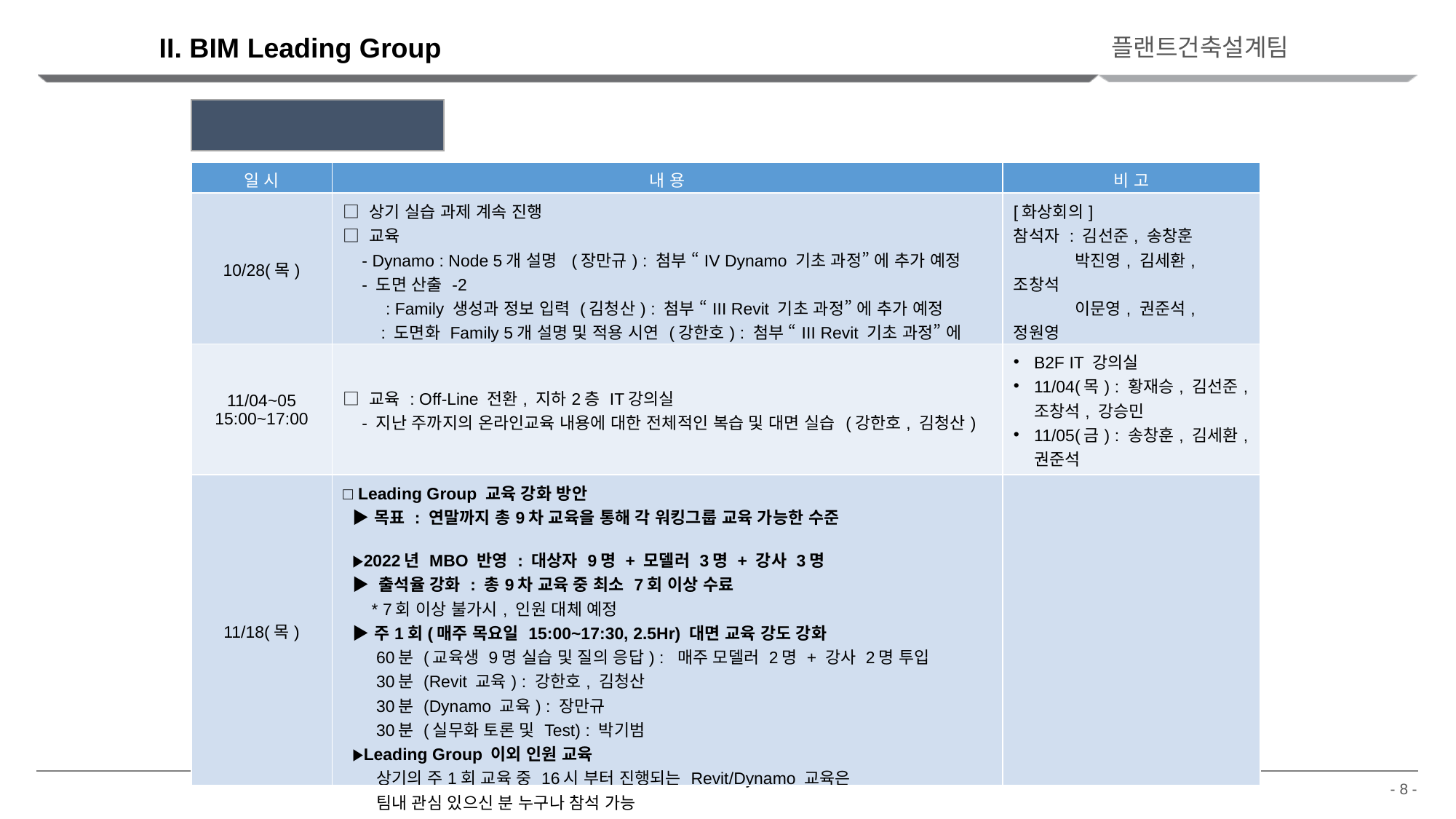

II. BIM Leading Group
플랜트건축설계팀
교육 일정
| 일 시 | 내 용 | 비 고 |
| --- | --- | --- |
| 10/28(목) | □ 상기 실습 과제 계속 진행 □ 교육 - Dynamo : Node 5개 설명 (장만규) : 첨부 “IV Dynamo 기초 과정” 에 추가 예정   - 도면 산출 -2      : Family 생성과 정보 입력 (김청산) : 첨부 “III Revit 기초 과정” 에 추가 예정 : 도면화 Family 5개 설명 및 적용 시연 (강한호) : 첨부 “III Revit 기초 과정” 에 추가 예정 | [화상회의] 참석자 : 김선준, 송창훈 박진영, 김세환, 조창석 이문영, 권준석, 정원영 휴가 : 강승민, 황재승 불참 : 없음 |
| 11/04~05 15:00~17:00 | □ 교육 : Off-Line 전환, 지하2층 IT강의실 - 지난 주까지의 온라인교육 내용에 대한 전체적인 복습 및 대면 실습 (강한호, 김청산) | B2F IT 강의실 11/04(목) : 황재승, 김선준, 조창석, 강승민 11/05(금) : 송창훈, 김세환, 권준석 이문영(업무), 정원영(휴가) |
| 11/18(목) | □ Leading Group 교육 강화 방안 ▶목표 : 연말까지 총9차 교육을 통해 각 워킹그룹 교육 가능한 수준 ▶2022년 MBO 반영 : 대상자 9명 + 모델러 3명 + 강사 3명 ▶ 출석율 강화 : 총9차 교육 중 최소 7회 이상 수료 \* 7회 이상 불가시, 인원 대체 예정 ▶주1회(매주 목요일 15:00~17:30, 2.5Hr) 대면 교육 강도 강화 60분 (교육생 9명 실습 및 질의 응답) : 매주 모델러 2명 + 강사 2명 투입 30분 (Revit 교육) : 강한호, 김청산 30분 (Dynamo 교육) : 장만규 30분 (실무화 토론 및 Test) : 박기범 ▶Leading Group 이외 인원 교육 상기의 주1회 교육 중 16시 부터 진행되는 Revit/Dynamo 교육은 팀내 관심 있으신 분 누구나 참석 가능 (시간이 되는 매니저급, 3~4년차 책임매니저의 많은 관심 바랍니다) |  |